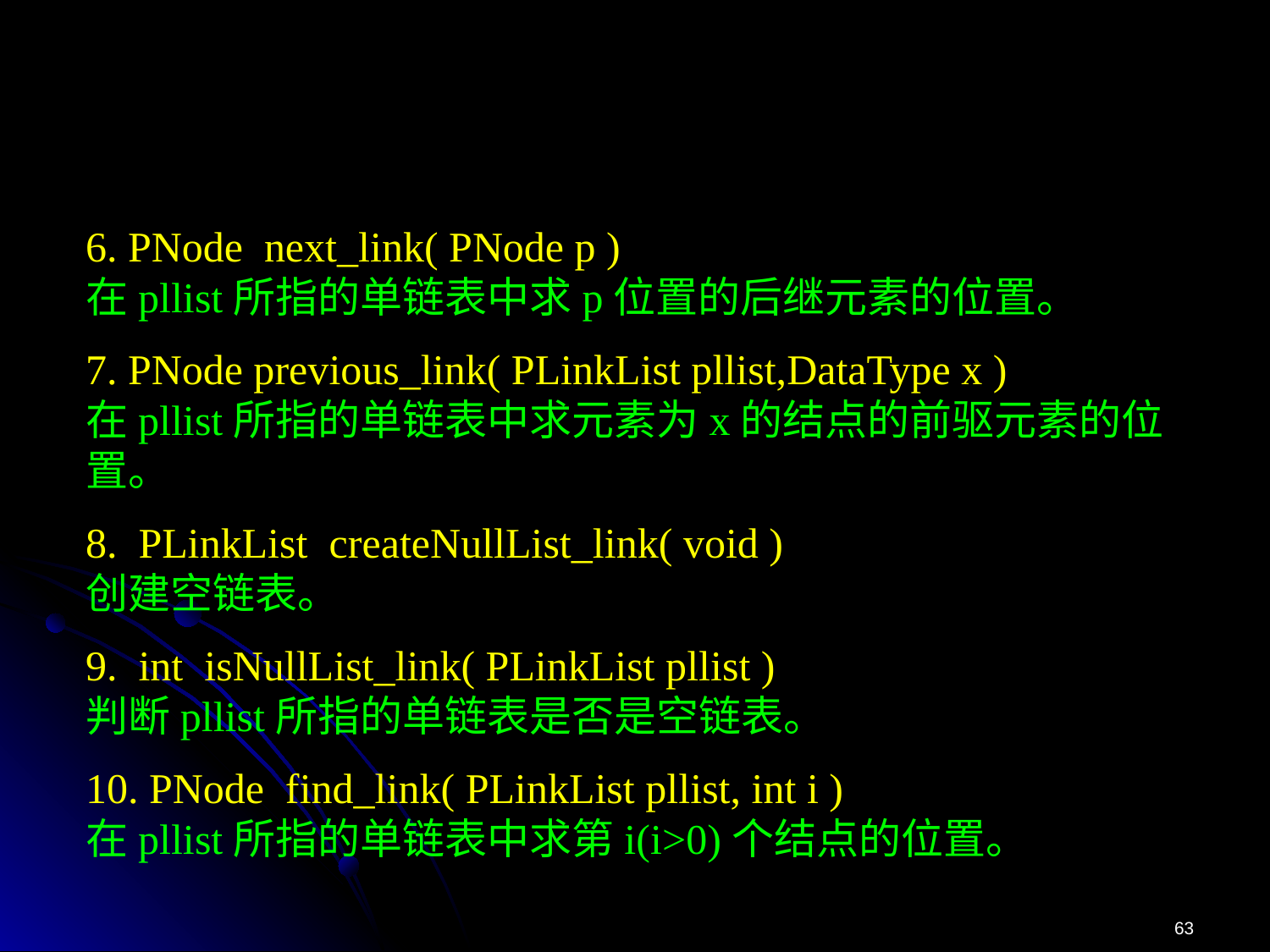

6. PNode  next_link( PNode p )
在pllist所指的单链表中求p位置的后继元素的位置。
7. PNode previous_link( PLinkList pllist,DataType x )
在pllist所指的单链表中求元素为x的结点的前驱元素的位置。
8.  PLinkList  createNullList_link( void )
创建空链表。
9.  int  isNullList_link( PLinkList pllist )
判断pllist所指的单链表是否是空链表。
10. PNode  find_link( PLinkList pllist, int i )
在pllist所指的单链表中求第i(i>0)个结点的位置。

63